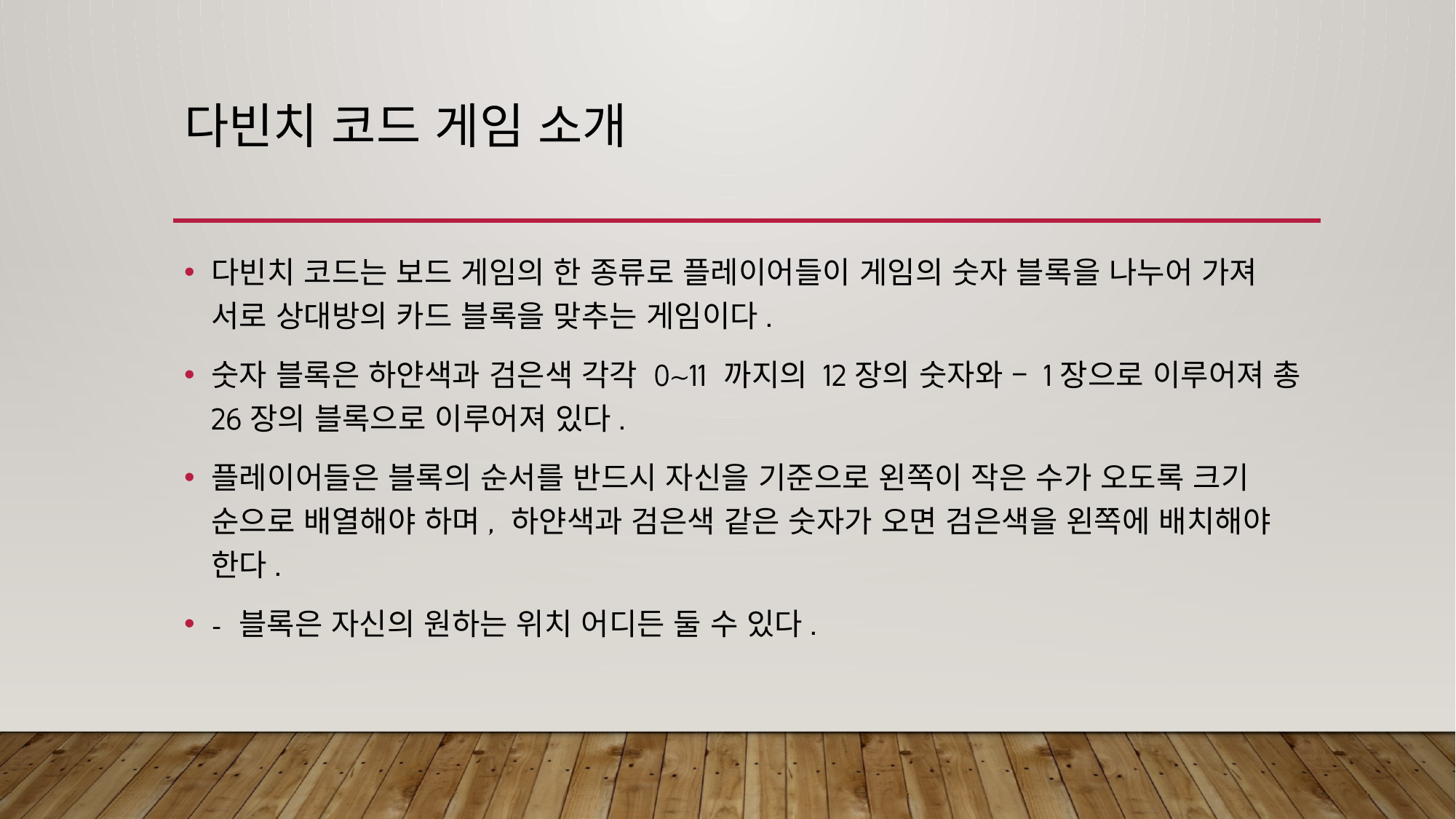

# 다빈치 코드 게임 소개
다빈치 코드는 보드 게임의 한 종류로 플레이어들이 게임의 숫자 블록을 나누어 가져 서로 상대방의 카드 블록을 맞추는 게임이다.
숫자 블록은 하얀색과 검은색 각각 0~11 까지의 12장의 숫자와 – 1장으로 이루어져 총 26장의 블록으로 이루어져 있다.
플레이어들은 블록의 순서를 반드시 자신을 기준으로 왼쪽이 작은 수가 오도록 크기 순으로 배열해야 하며, 하얀색과 검은색 같은 숫자가 오면 검은색을 왼쪽에 배치해야 한다.
- 블록은 자신의 원하는 위치 어디든 둘 수 있다.